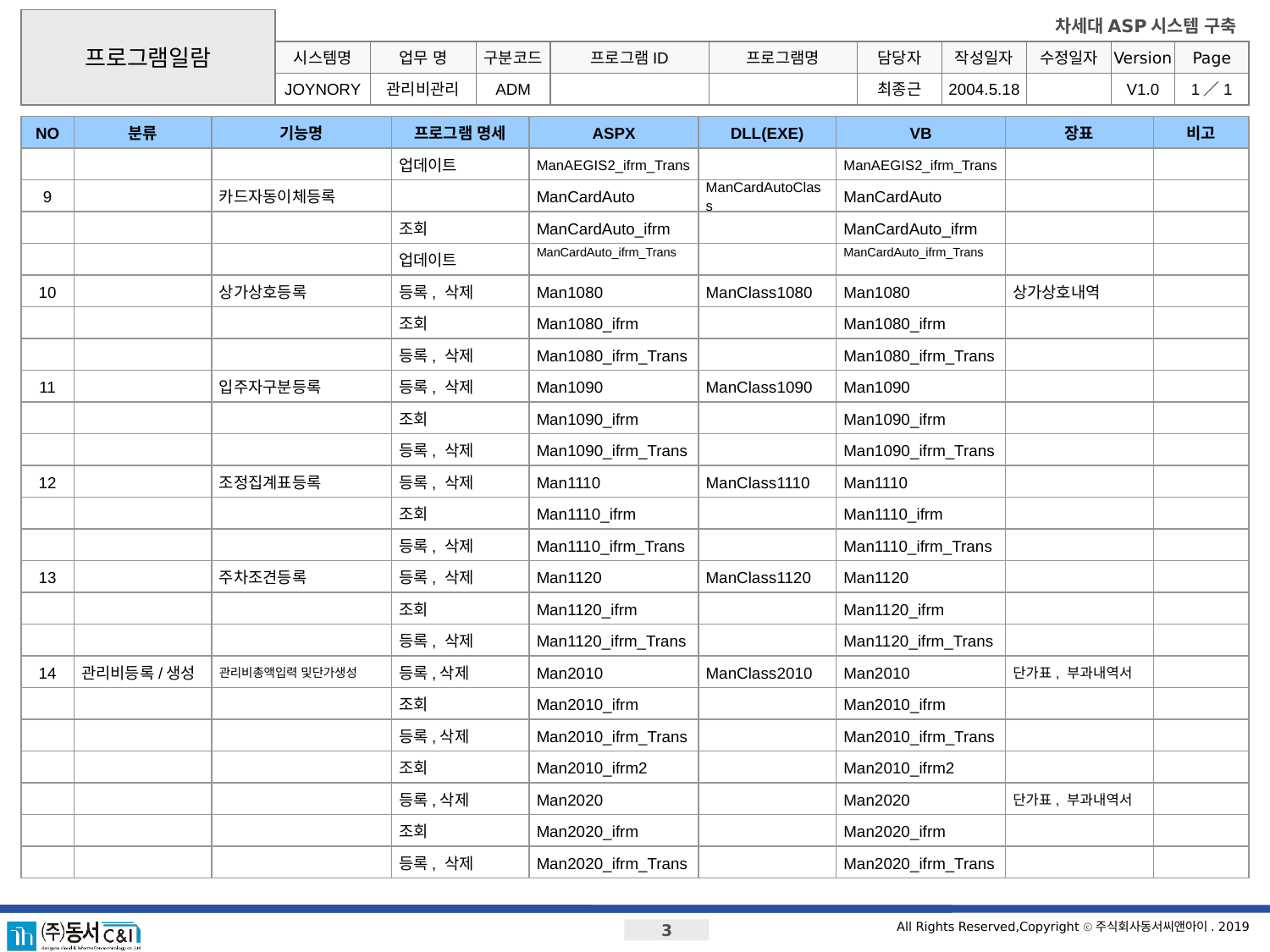

프로그램일람
시스템명
업무 명
구분코드
프로그램ID
프로그램명
JOYNORY
관리비관리
ADM

최종근
2004.5.18

V1.0
1／1
NO
분류
기능명
프로그램 명세
ASPX
DLL(EXE)
VB
장표
비고

업데이트
ManAEGIS2_ifrm_Trans

ManAEGIS2_ifrm_Trans

9

카드자동이체등록

ManCardAuto
ManCardAutoClass

ManCardAuto

조회
ManCardAuto_ifrm

ManCardAuto_ifrm

업데이트
ManCardAuto_ifrm_Trans

ManCardAuto_ifrm_Trans

10

상가상호등록
등록, 삭제
Man1080
ManClass1080

Man1080
상가상호내역

조회
Man1080_ifrm

Man1080_ifrm

등록, 삭제
Man1080_ifrm_Trans

Man1080_ifrm_Trans

11

입주자구분등록
등록, 삭제
Man1090
ManClass1090

Man1090

조회
Man1090_ifrm

Man1090_ifrm

등록, 삭제
Man1090_ifrm_Trans

Man1090_ifrm_Trans

12

조정집계표등록
등록, 삭제
Man1110
ManClass1110

Man1110

조회
Man1110_ifrm

Man1110_ifrm

등록, 삭제
Man1110_ifrm_Trans

Man1110_ifrm_Trans

13

주차조견등록
등록, 삭제
Man1120
ManClass1120

Man1120

조회
Man1120_ifrm

Man1120_ifrm

등록, 삭제
Man1120_ifrm_Trans

Man1120_ifrm_Trans

14
관리비등록/생성
관리비총액입력 및단가생성
등록,삭제
Man2010
ManClass2010

Man2010
단가표, 부과내역서

조회
Man2010_ifrm

Man2010_ifrm

등록,삭제
Man2010_ifrm_Trans

Man2010_ifrm_Trans

조회
Man2010_ifrm2

Man2010_ifrm2

등록,삭제
Man2020

Man2020
단가표, 부과내역서

조회
Man2020_ifrm

Man2020_ifrm

등록, 삭제
Man2020_ifrm_Trans

Man2020_ifrm_Trans